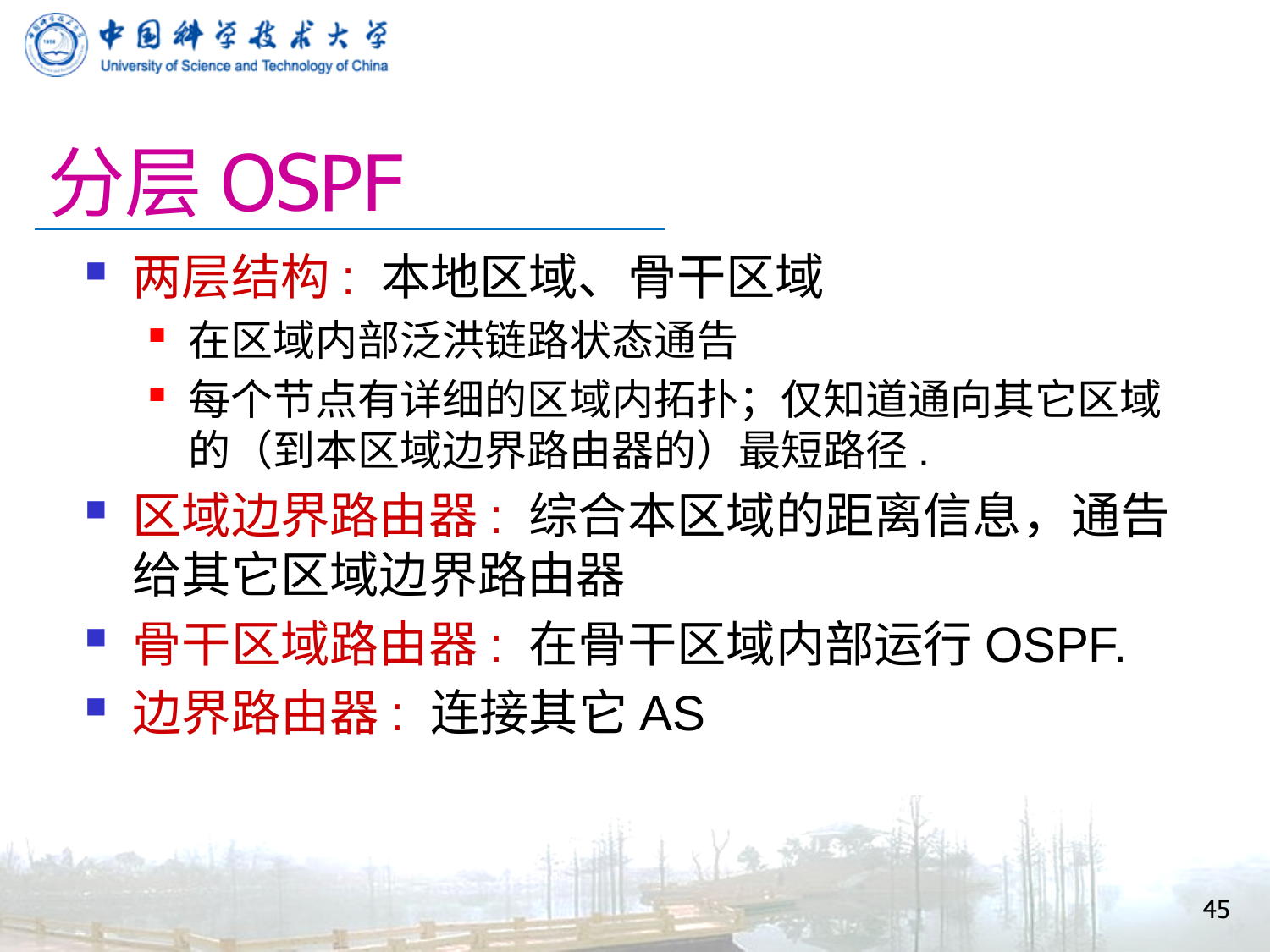

# 分层OSPF
两层结构: 本地区域、骨干区域
在区域内部泛洪链路状态通告
每个节点有详细的区域内拓扑；仅知道通向其它区域的（到本区域边界路由器的）最短路径.
区域边界路由器: 综合本区域的距离信息，通告给其它区域边界路由器
骨干区域路由器: 在骨干区域内部运行OSPF.
边界路由器: 连接其它AS
45